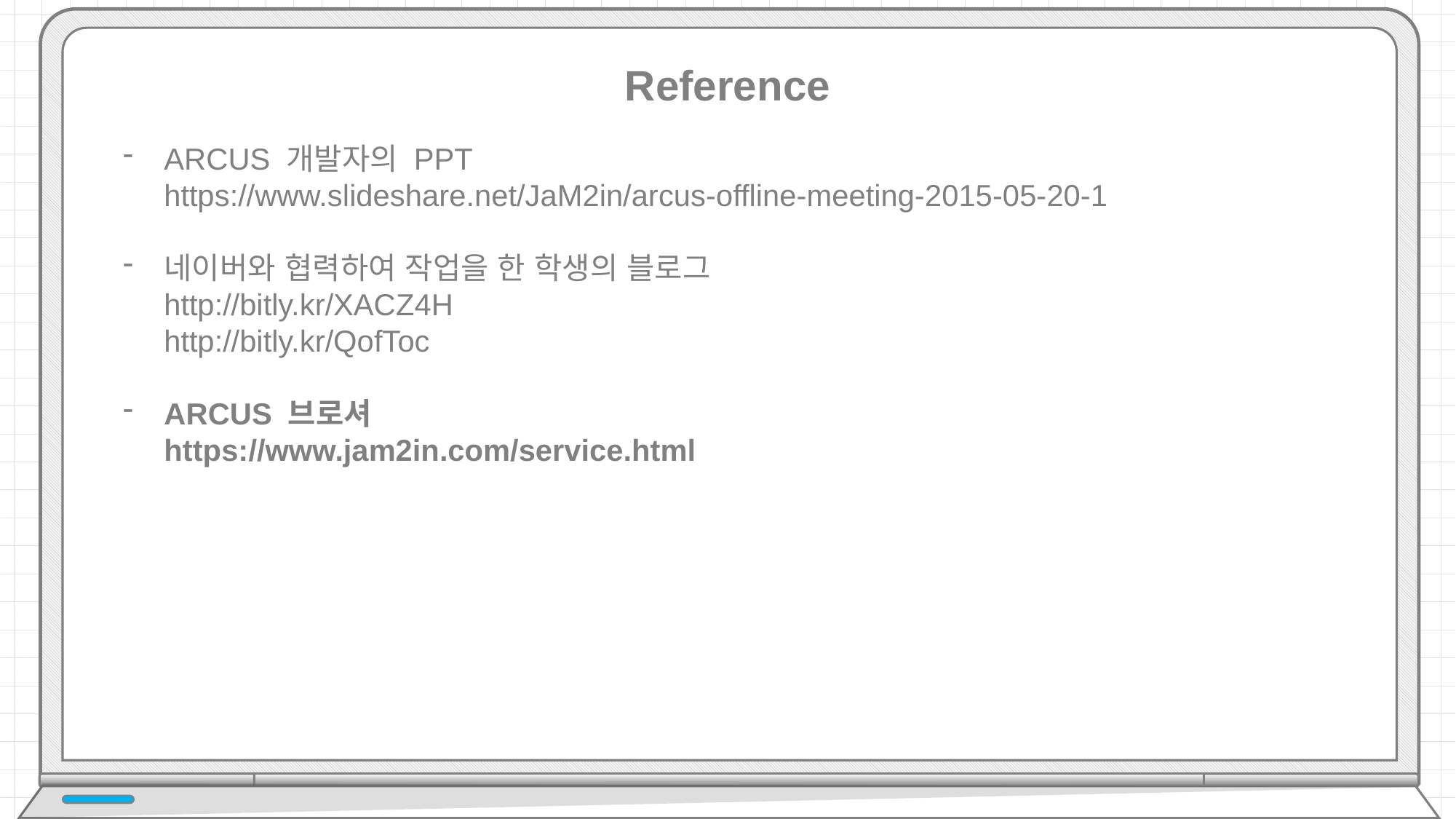

Reference
ARCUS 개발자의 PPT
https://www.slideshare.net/JaM2in/arcus-offline-meeting-2015-05-20-1

네이버와 협력하여 작업을 한 학생의 블로그
http://bitly.kr/XACZ4H
http://bitly.kr/QofToc

ARCUS 브로셔
https://www.jam2in.com/service.html